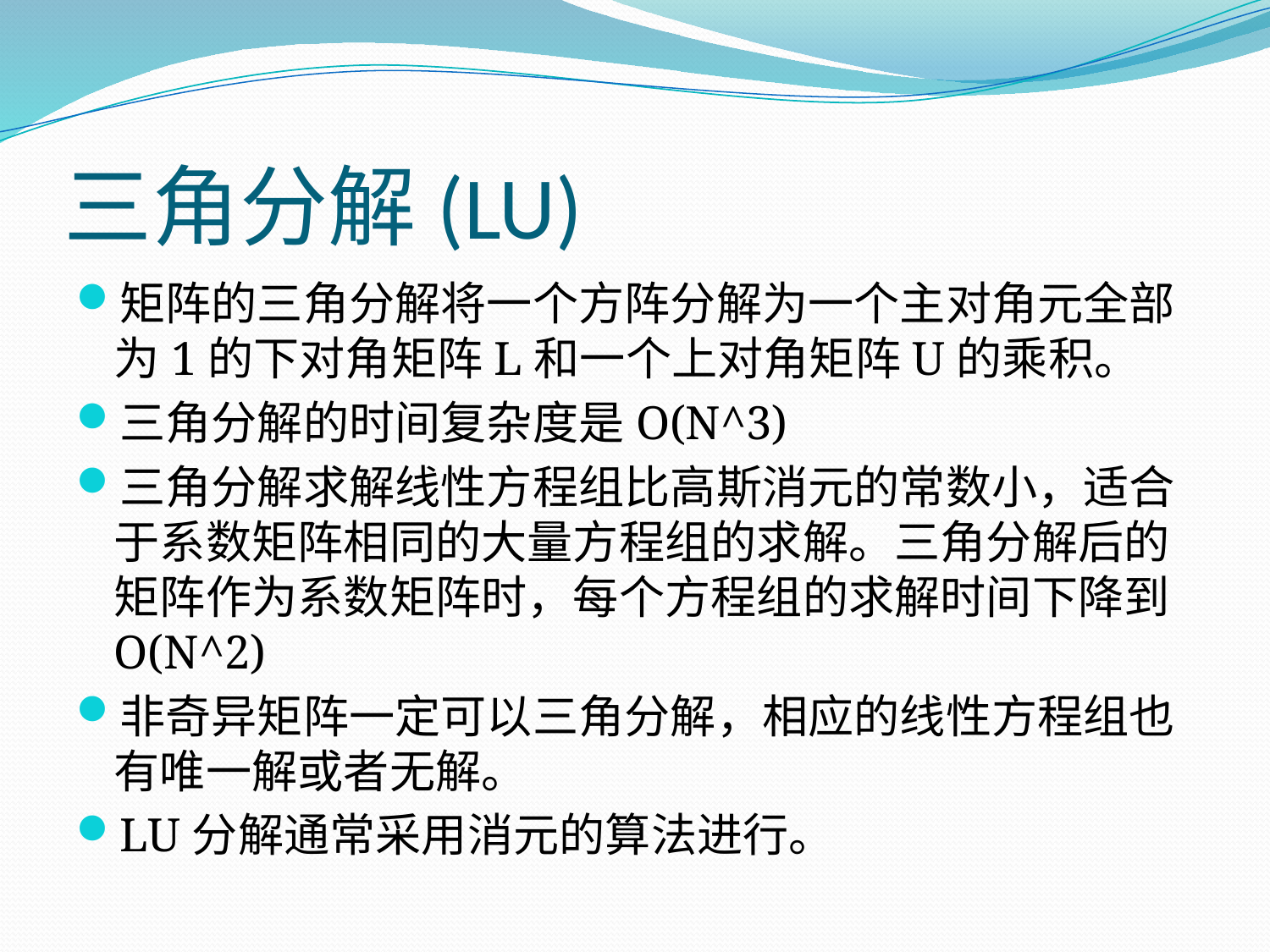

# 三角分解(LU)
矩阵的三角分解将一个方阵分解为一个主对角元全部为1的下对角矩阵L和一个上对角矩阵U的乘积。
三角分解的时间复杂度是O(N^3)
三角分解求解线性方程组比高斯消元的常数小，适合于系数矩阵相同的大量方程组的求解。三角分解后的矩阵作为系数矩阵时，每个方程组的求解时间下降到O(N^2)
非奇异矩阵一定可以三角分解，相应的线性方程组也有唯一解或者无解。
LU分解通常采用消元的算法进行。